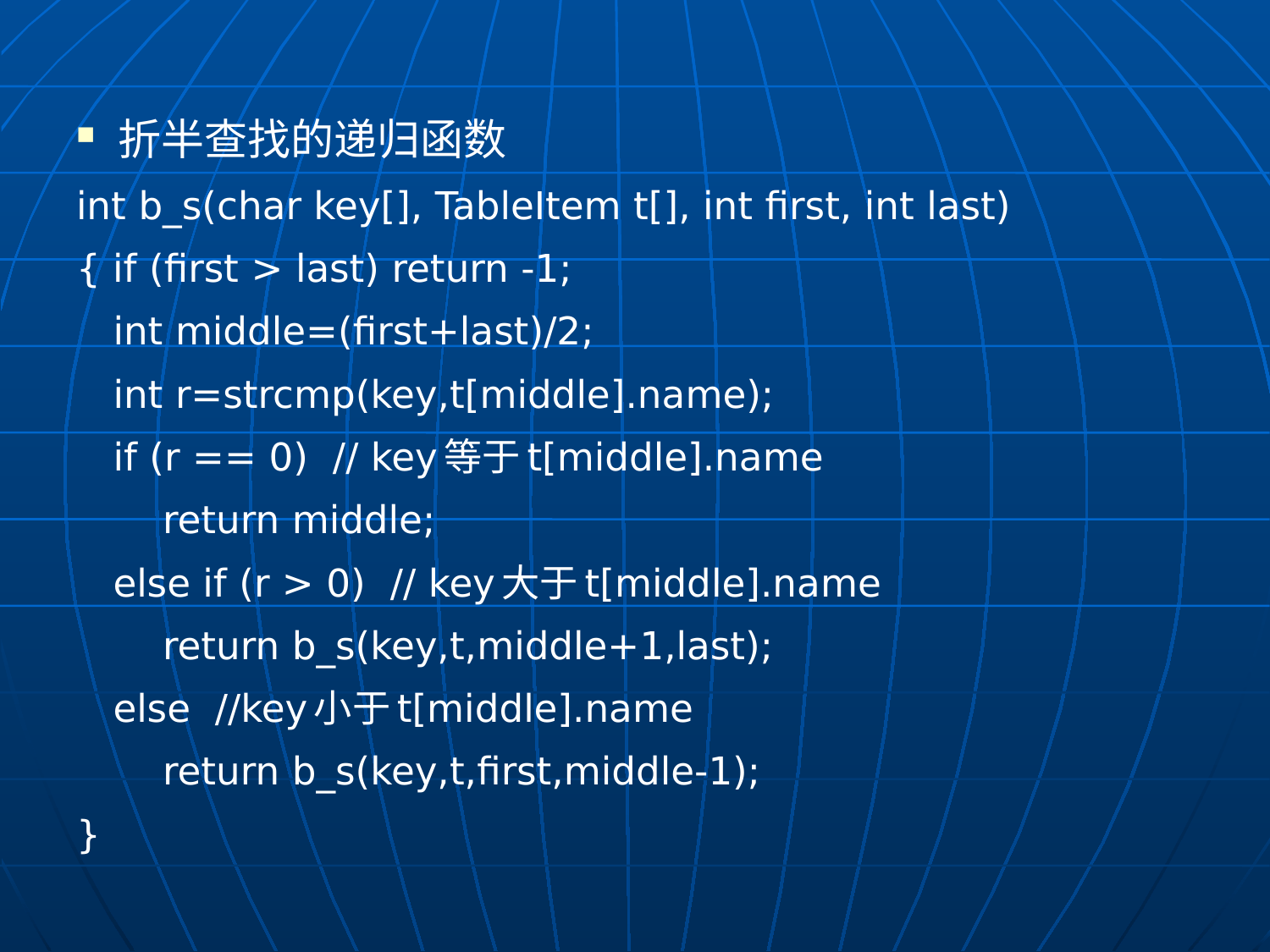

折半查找的递归函数
int b_s(char key[], TableItem t[], int first, int last)
{ if (first > last) return -1;
   int middle=(first+last)/2;
   int r=strcmp(key,t[middle].name);
   if (r == 0)  // key等于t[middle].name
	return middle;
   else if (r > 0)  // key大于t[middle].name
	return b_s(key,t,middle+1,last);
   else  //key小于t[middle].name
	return b_s(key,t,first,middle-1);
}